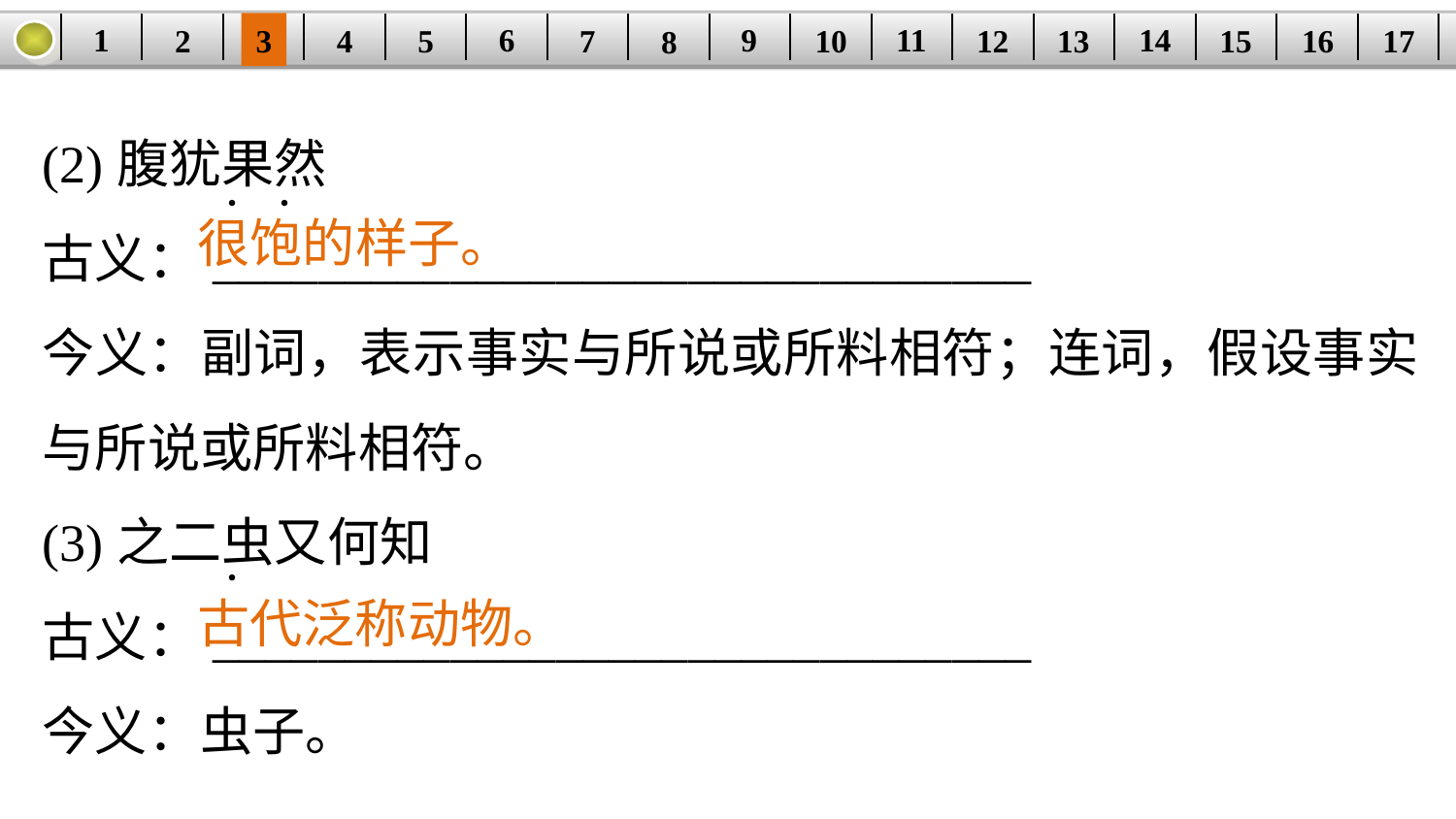

14
1
11
9
6
3
15
12
5
2
16
13
10
|  |  |  |  |  |  |  |  |  |  |  |  |  |  |  |  |  |
| --- | --- | --- | --- | --- | --- | --- | --- | --- | --- | --- | --- | --- | --- | --- | --- | --- |
7
4
17
8

(2)腹犹果然
古义：_______________________________
今义：副词，表示事实与所说或所料相符；连词，假设事实与所说或所料相符。
(3)之二虫又何知
古义：_______________________________
今义：虫子。
·
·
很饱的样子。
·
古代泛称动物。